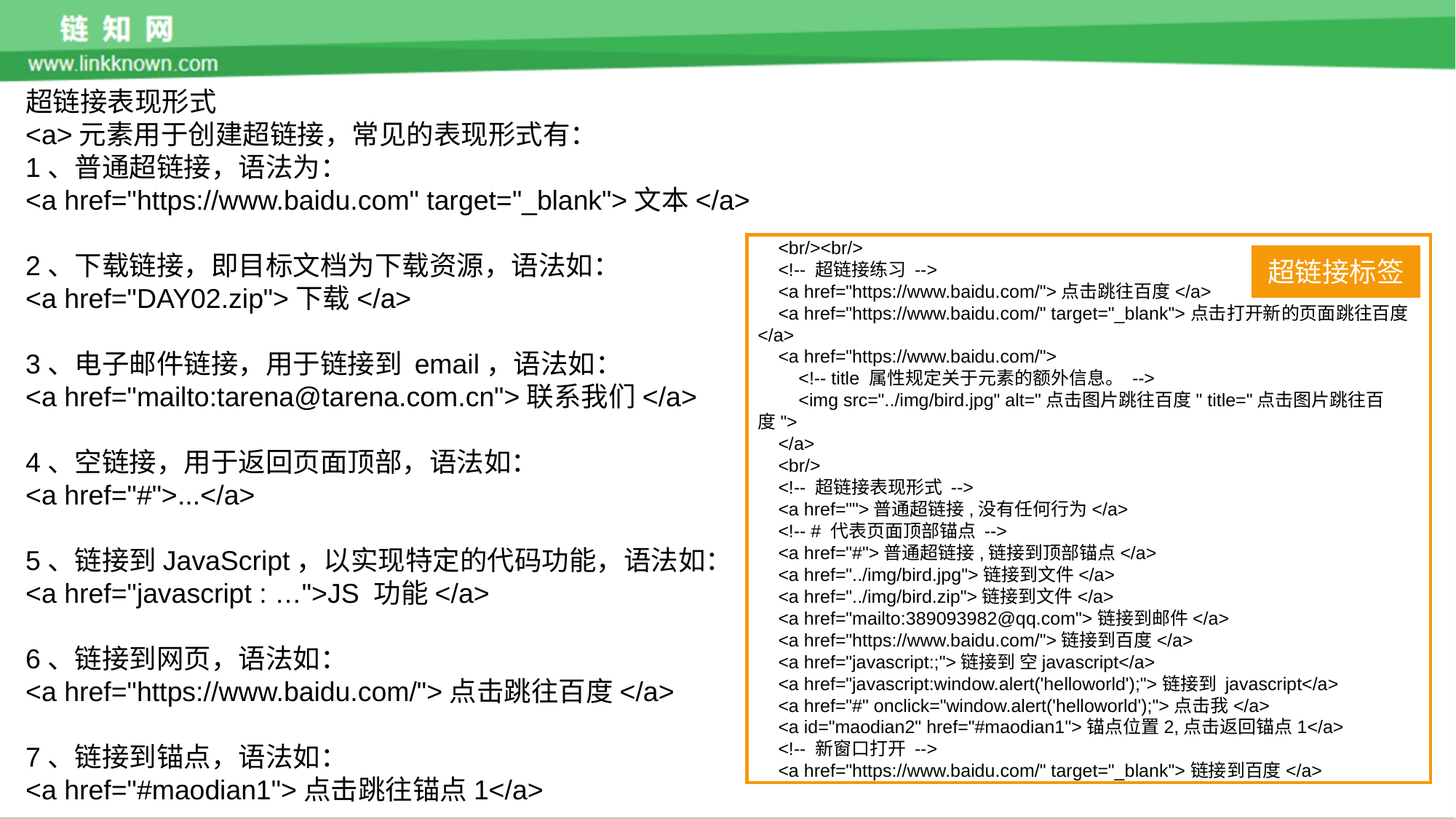

超链接表现形式
<a>元素用于创建超链接，常见的表现形式有：
1、普通超链接，语法为：
<a href="https://www.baidu.com" target="_blank">文本</a>

2、下载链接，即目标文档为下载资源，语法如：
<a href="DAY02.zip">下载</a>

3、电子邮件链接，用于链接到 email，语法如：
<a href="mailto:tarena@tarena.com.cn">联系我们</a>

4、空链接，用于返回页面顶部，语法如：
<a href="#">...</a>

5、链接到JavaScript，以实现特定的代码功能，语法如：
<a href="javascript : …">JS 功能</a>

6、链接到网页，语法如：
<a href="https://www.baidu.com/">点击跳往百度</a>

7、链接到锚点，语法如：
<a href="#maodian1">点击跳往锚点1</a>
    <br/><br/>
    <!-- 超链接练习 -->
    <a href="https://www.baidu.com/">点击跳往百度</a>
    <a href="https://www.baidu.com/" target="_blank">点击打开新的页面跳往百度</a>
    <a href="https://www.baidu.com/">
        <!-- title 属性规定关于元素的额外信息。 -->
        <img src="../img/bird.jpg" alt="点击图片跳往百度" title="点击图片跳往百度">
    </a>
    <br/>
    <!-- 超链接表现形式 -->
    <a href="">普通超链接,没有任何行为</a>
    <!-- # 代表页面顶部锚点 -->
    <a href="#">普通超链接,链接到顶部锚点</a>
    <a href="../img/bird.jpg">链接到文件</a>
    <a href="../img/bird.zip">链接到文件</a>
    <a href="mailto:389093982@qq.com">链接到邮件</a>
    <a href="https://www.baidu.com/">链接到百度</a>
    <a href="javascript:;">链接到 空javascript</a>
    <a href="javascript:window.alert('helloworld');">链接到 javascript</a>
    <a href="#" onclick="window.alert('helloworld');">点击我</a>
    <a id="maodian2" href="#maodian1">锚点位置2,点击返回锚点1</a>
    <!-- 新窗口打开 -->
    <a href="https://www.baidu.com/" target="_blank">链接到百度</a>
超链接标签